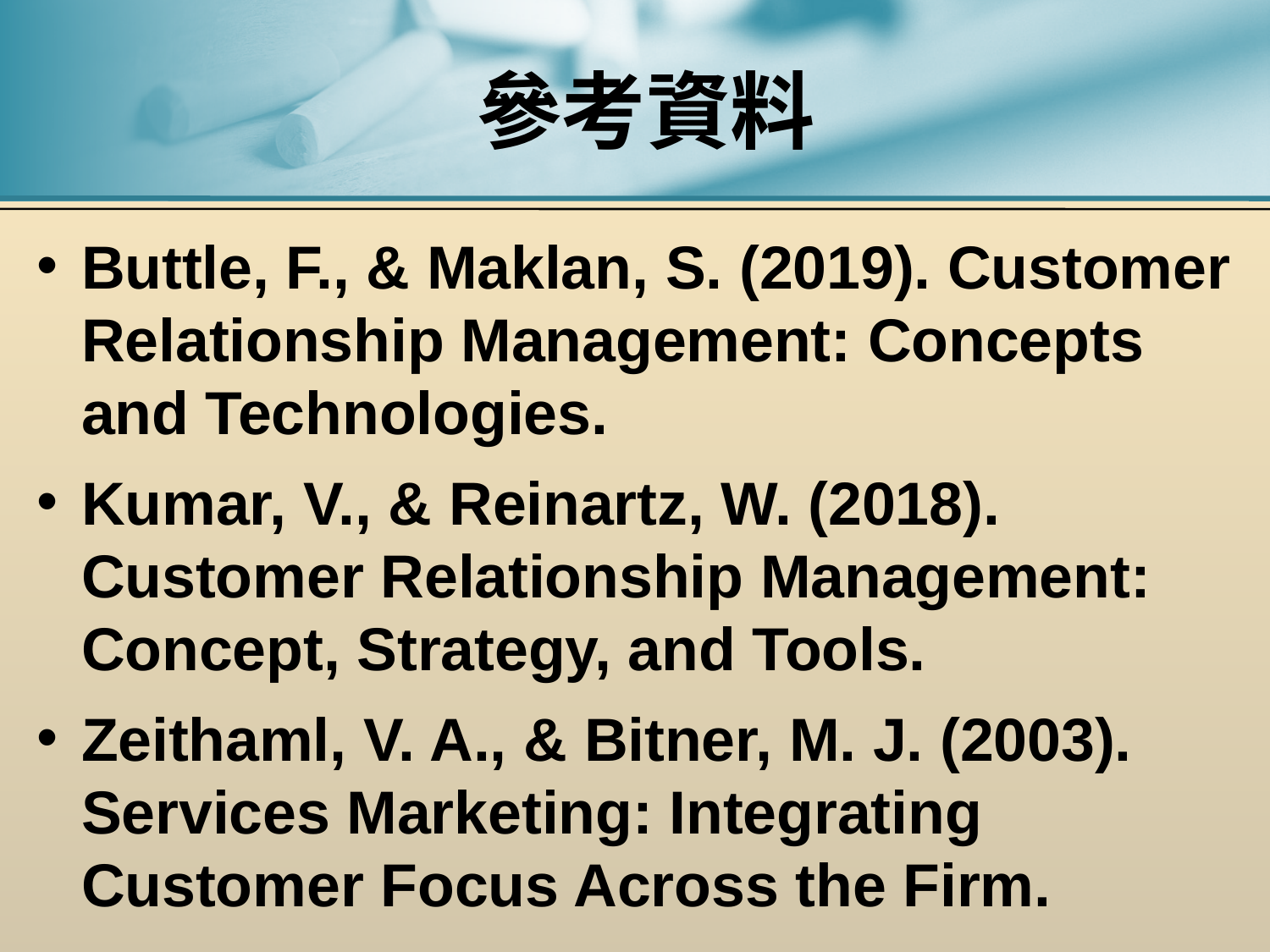

# 參考資料
Buttle, F., & Maklan, S. (2019). Customer Relationship Management: Concepts and Technologies.
Kumar, V., & Reinartz, W. (2018). Customer Relationship Management: Concept, Strategy, and Tools.
Zeithaml, V. A., & Bitner, M. J. (2003). Services Marketing: Integrating Customer Focus Across the Firm.